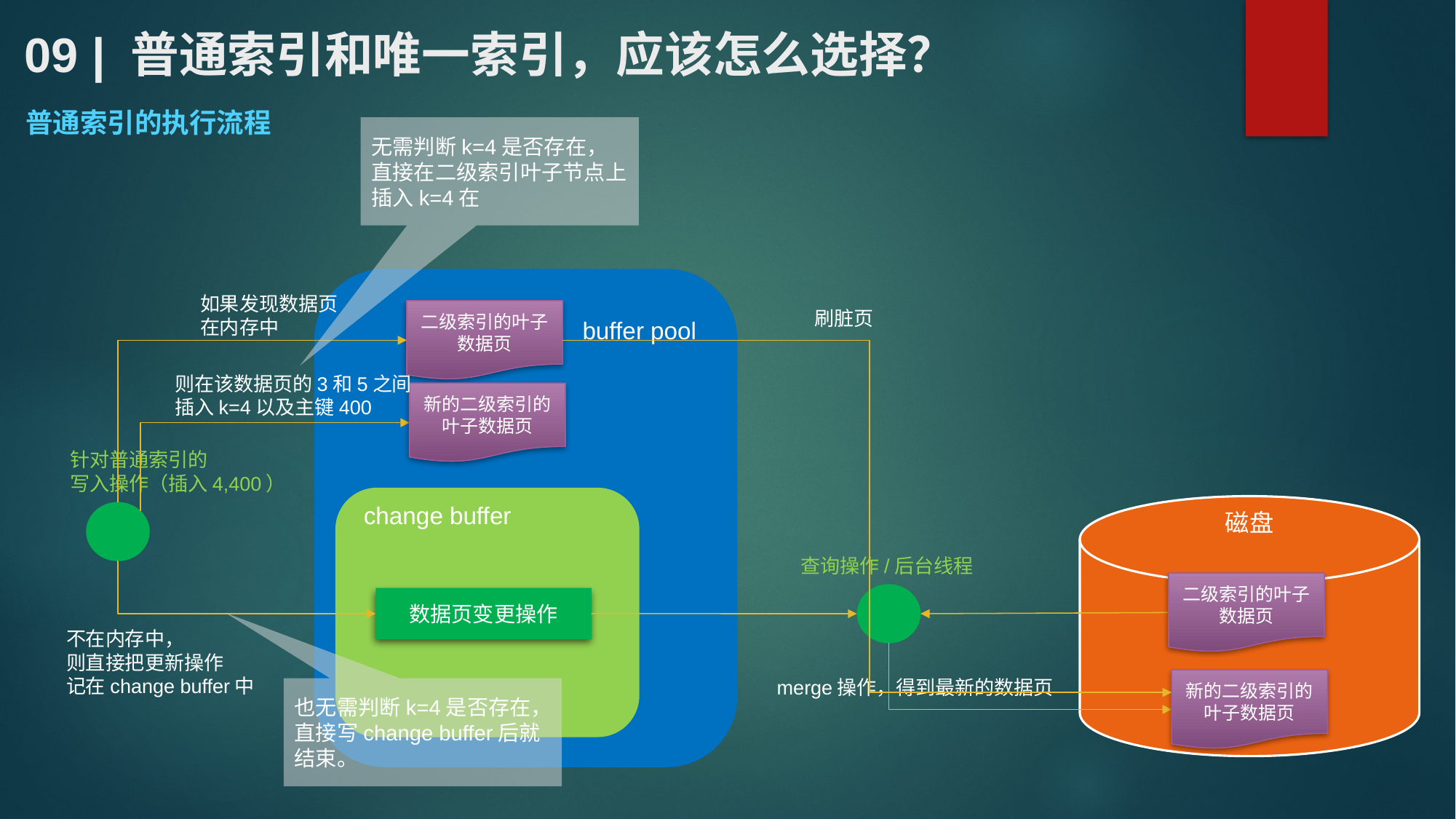

# 09 | 普通索引和唯一索引，应该怎么选择？
普通索引的执行流程
无需判断k=4是否存在，直接在二级索引叶子节点上插入k=4在

如果发现数据页
在内存中
二级索引的叶子数据页
刷脏页
buffer pool
则在该数据页的3和5之间
插入k=4以及主键400
新的二级索引的叶子数据页
针对普通索引的
写入操作（插入4,400）

change buffer

磁盘
查询操作/后台线程
二级索引的叶子数据页

数据页变更操作
不在内存中，
则直接把更新操作
记在change buffer中
新的二级索引的叶子数据页
merge操作，得到最新的数据页
也无需判断k=4是否存在，直接写change buffer后就结束。